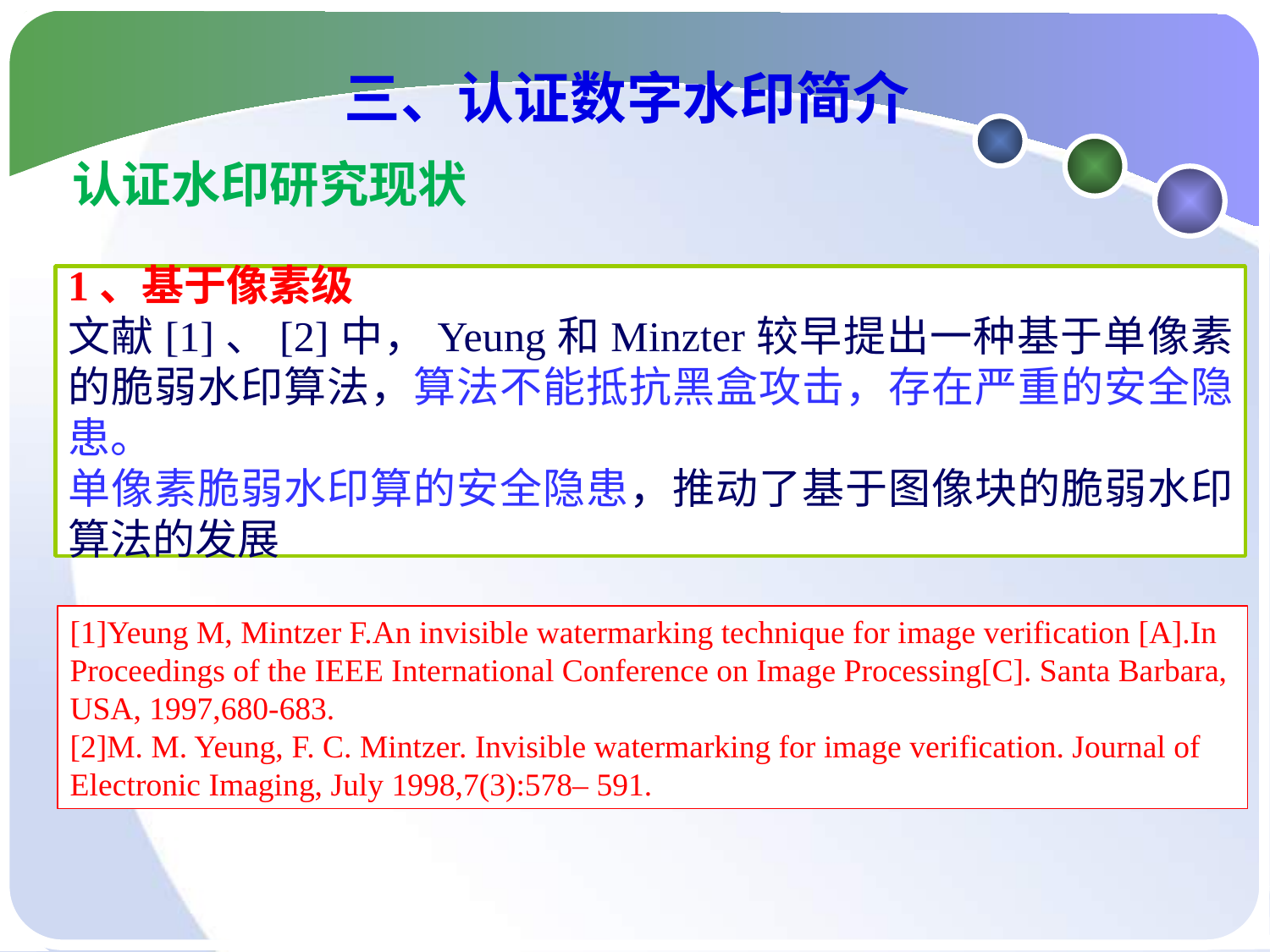

#
三、认证数字水印简介
认证水印研究现状
1、基于像素级
文献[1]、[2]中，Yeung和Minzter较早提出一种基于单像素的脆弱水印算法，算法不能抵抗黑盒攻击，存在严重的安全隐患。
单像素脆弱水印算的安全隐患，推动了基于图像块的脆弱水印算法的发展
[1]Yeung M, Mintzer F.An invisible watermarking technique for image verification [A].In Proceedings of the IEEE International Conference on Image Processing[C]. Santa Barbara, USA, 1997,680-683.
[2]M. M. Yeung, F. C. Mintzer. Invisible watermarking for image verification. Journal of Electronic Imaging, July 1998,7(3):578– 591.